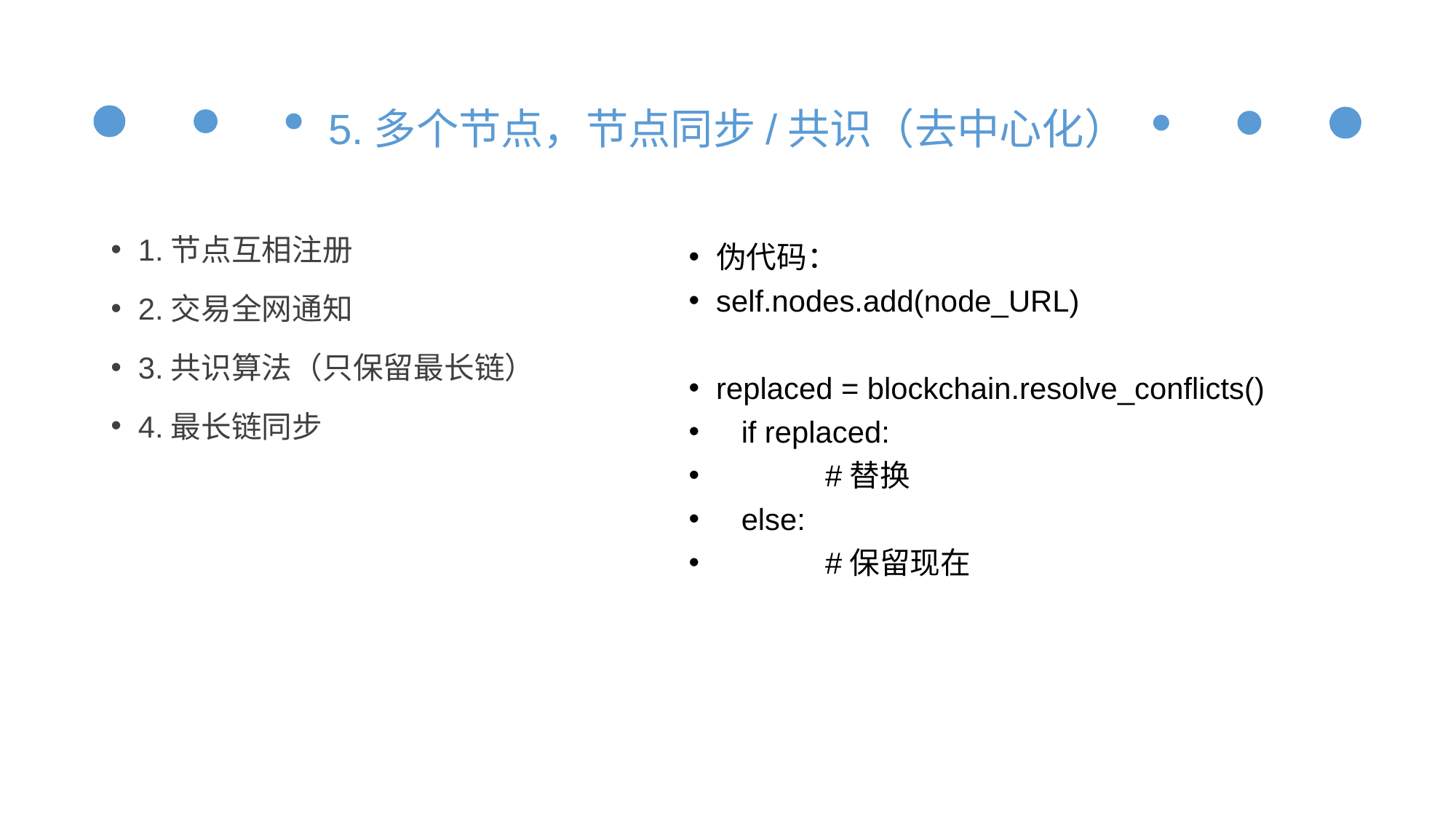

# 5.多个节点，节点同步/共识（去中心化）
1.节点互相注册
2.交易全网通知
3.共识算法（只保留最长链）
4.最长链同步
伪代码：
self.nodes.add(node_URL)

replaced = blockchain.resolve_conflicts()
   if replaced:
	#替换
   else:
	#保留现在